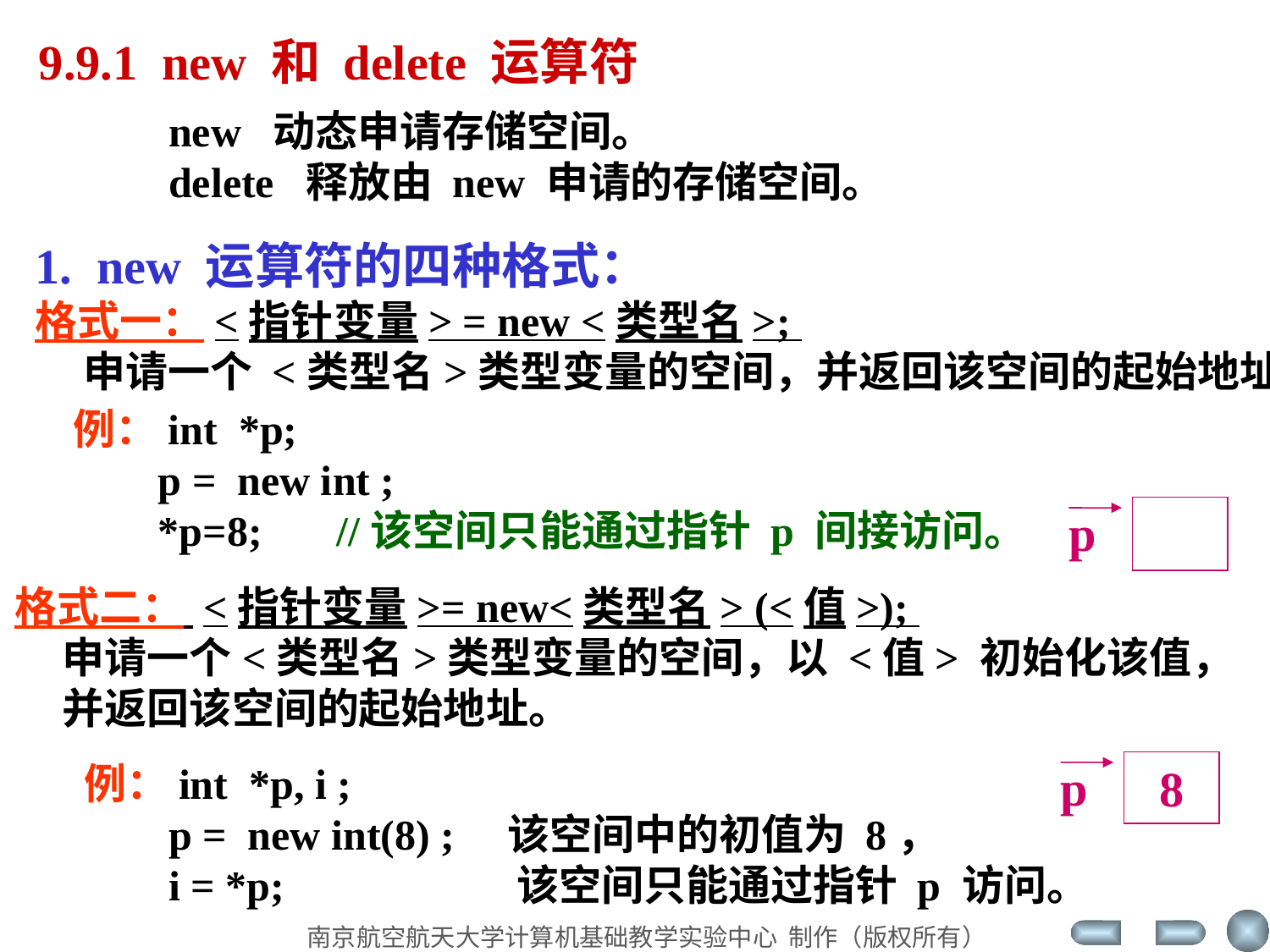

9.9.1  new 和 delete 运算符
new  动态申请存储空间。
delete  释放由 new 申请的存储空间。
1.  new 运算符的四种格式：
格式一：<指针变量> = new <类型名>;
    申请一个 <类型名>类型变量的空间，并返回该空间的起始地址
例：int  *p;
        p =  new int ;
        *p=8;       //该空间只能通过指针 p 间接访问。
p

格式二： <指针变量>= new<类型名> (<值>);
    申请一个<类型名>类型变量的空间，以 <值> 初始化该值，
    并返回该空间的起始地址。
p
8

例：int  *p, i ;
        p =  new int(8) ;    该空间中的初值为 8，
        i = *p;                     该空间只能通过指针 p 访问。